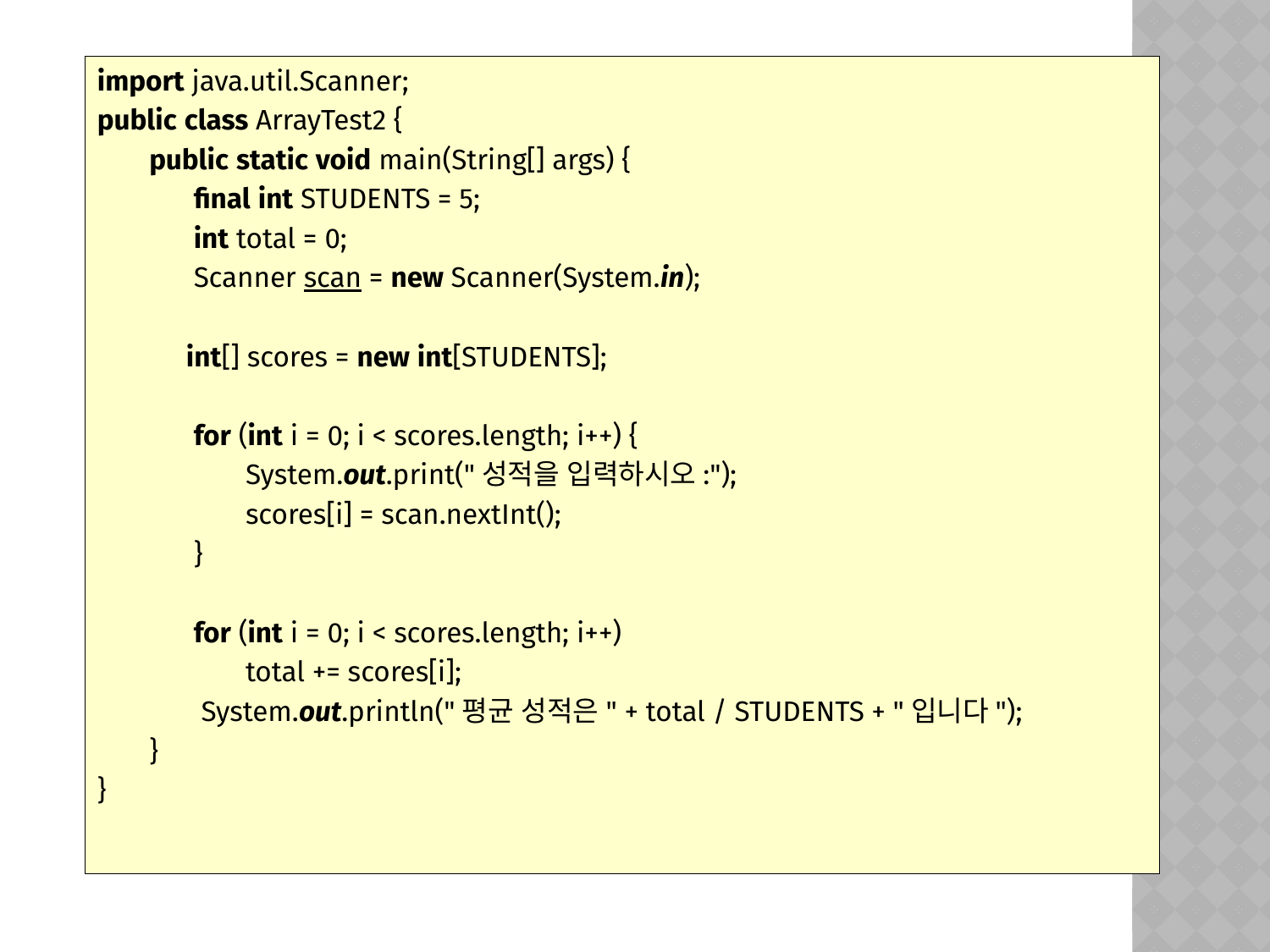

#
import java.util.Scanner;
public class ArrayTest2 {
       public static void main(String[] args) {
             final int STUDENTS = 5;
             int total = 0;
             Scanner scan = new Scanner(System.in);

            int[] scores = new int[STUDENTS];

             for (int i = 0; i < scores.length; i++) {
                    System.out.print("성적을 입력하시오:");
                    scores[i] = scan.nextInt();
             }

             for (int i = 0; i < scores.length; i++)
                    total += scores[i];
              System.out.println("평균 성적은" + total / STUDENTS + "입니다");
       }
}